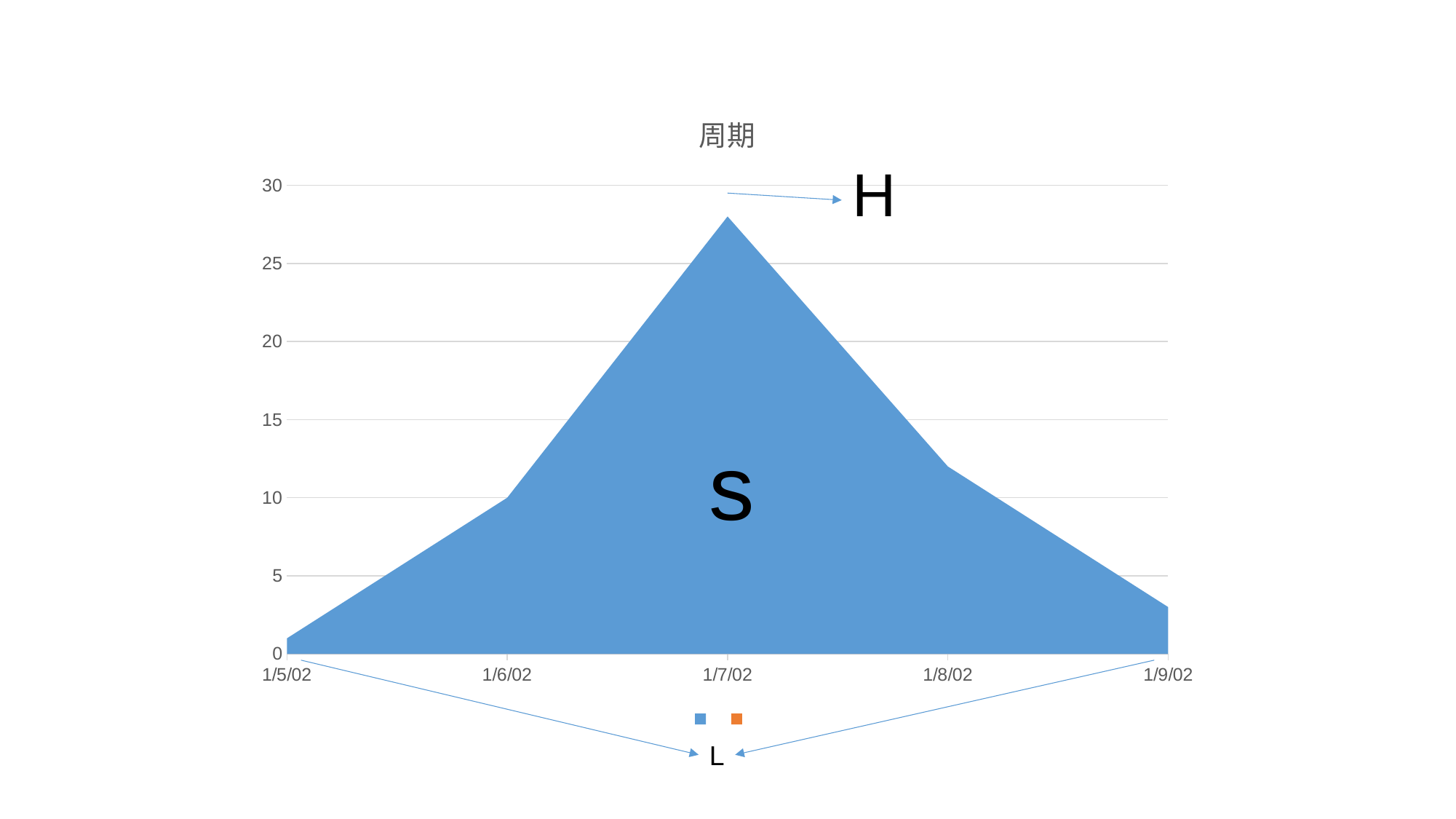

### Chart: 周期

| Category |    |     |
|---|---|---|
| 37261 | 1.0 | None |
| 37262 | 10.0 | None |
| 37263 | 28.0 | None |
| 37264 | 12.0 | None |
| 37265 | 3.0 | None |
H
s
L